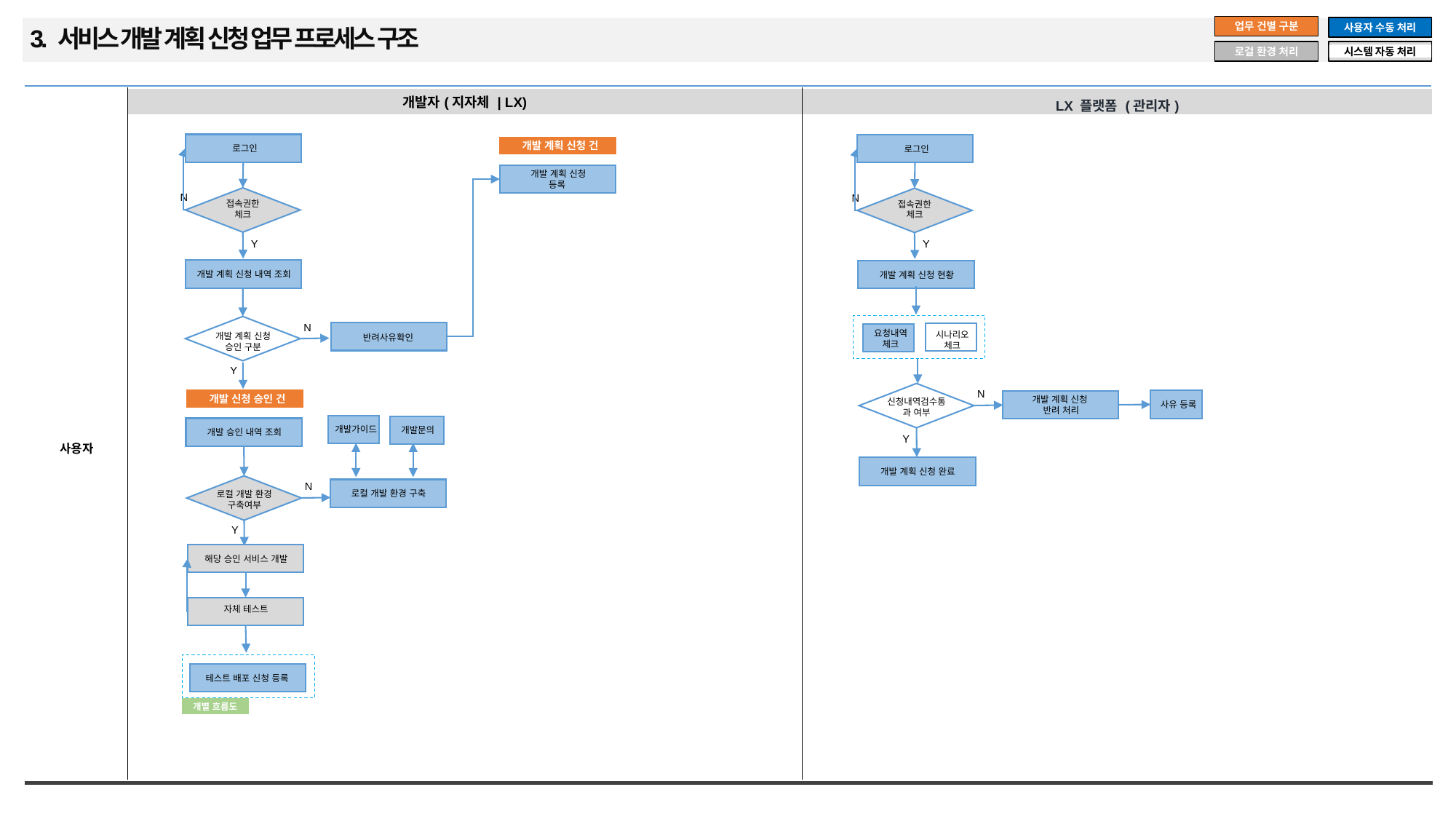

개발 신청 승인내역 조회

신규 개발 건

개발가이드
N

로컬 개발
환경 구축여부
테스트 검수 요청 내역 조회

로컬 개발 환경 구축

로컬 개발 환경 구축
Y
N

개별 흐름도
배포용
GIT정보

인프라정보
N

테스트 배포
처리중 여부
Y

인프라
구축 완료
여부
Y

업무 건별 구분

사용자 수동 처리
3. 서비스 개발 계획 신청 업무 프로세스 구조

로걸 환경 처리

시스템 자동 처리
|  | 개발자(지자체 | LX) | LX 플랫폼 (관리자) |
| --- | --- | --- |
| 사용자 |  |  |

 개발 계획 신청 건
로그인
로그인
개발 계획 신청
등록

N
N

접속권한
체크
접속권한
체크
Y
Y

개발 계획 신청 내역 조회
개발 계획 신청 현황
N

요청내역
체크

시나리오
체크

개발 계획 신청 승인 구분
반려사유확인
Y
N

개발 계획 신청
반려 처리

 개발 신청 승인 건

신청내역검수통과 여부

사유 등록

개발가이드
개발문의
개발 승인 내역 조회
Y

개발 계획 신청 완료
N

로컬 개발 환경 구축
로컬 개발 환경
구축여부
Y

해당 승인 서비스 개발

자체 테스트

테스트 배포 신청 등록

개별 흐름도